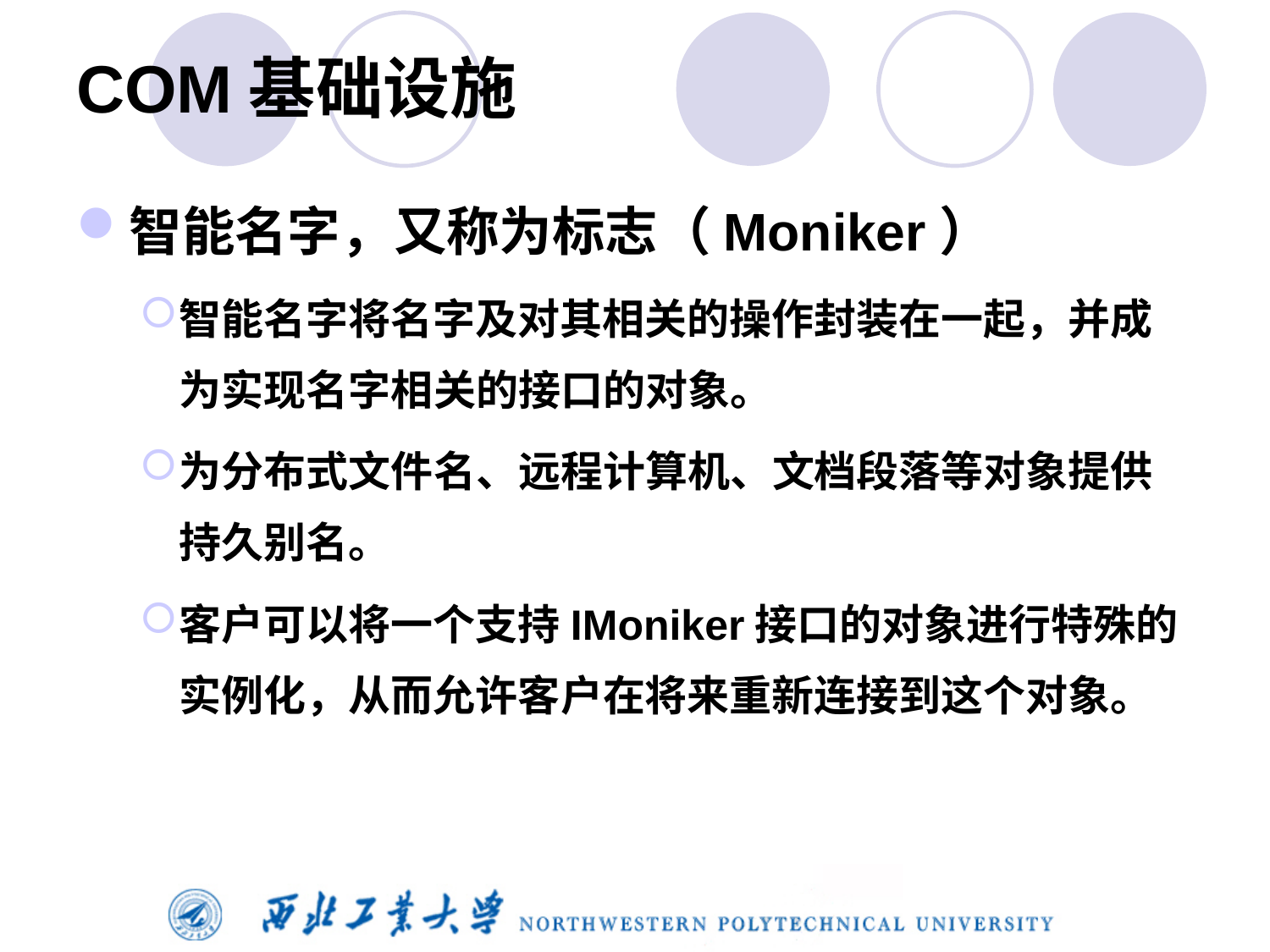

# COM基础设施
智能名字，又称为标志（Moniker）
智能名字将名字及对其相关的操作封装在一起，并成为实现名字相关的接口的对象。
为分布式文件名、远程计算机、文档段落等对象提供持久别名。
客户可以将一个支持IMoniker接口的对象进行特殊的实例化，从而允许客户在将来重新连接到这个对象。